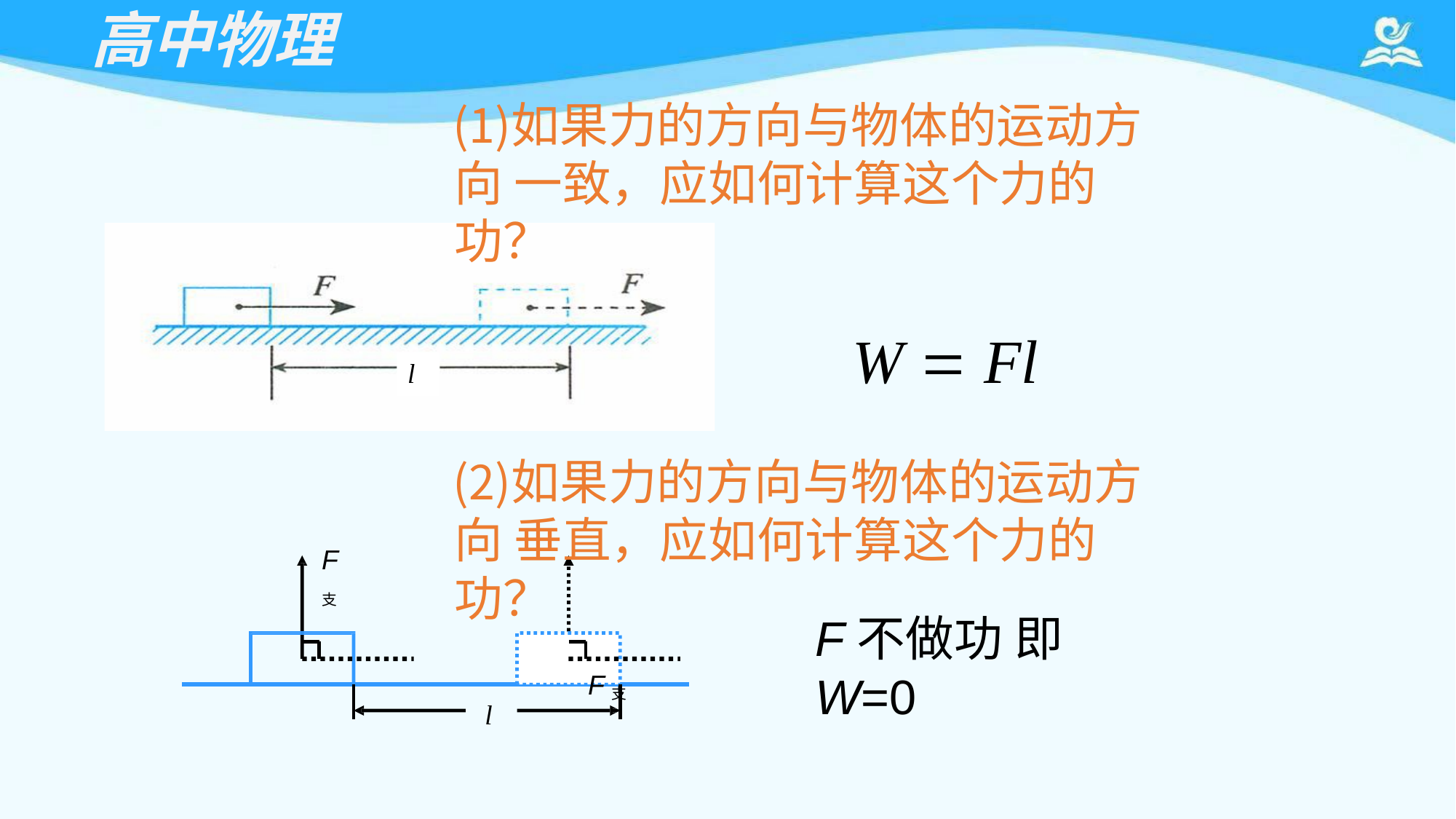

# 高中物理
如果力的方向与物体的运动方向 一致，应如何计算这个力的功？
W = Fl
如果力的方向与物体的运动方向 垂直，应如何计算这个力的功？
F支

l
F支

F不做功即 W=0

l